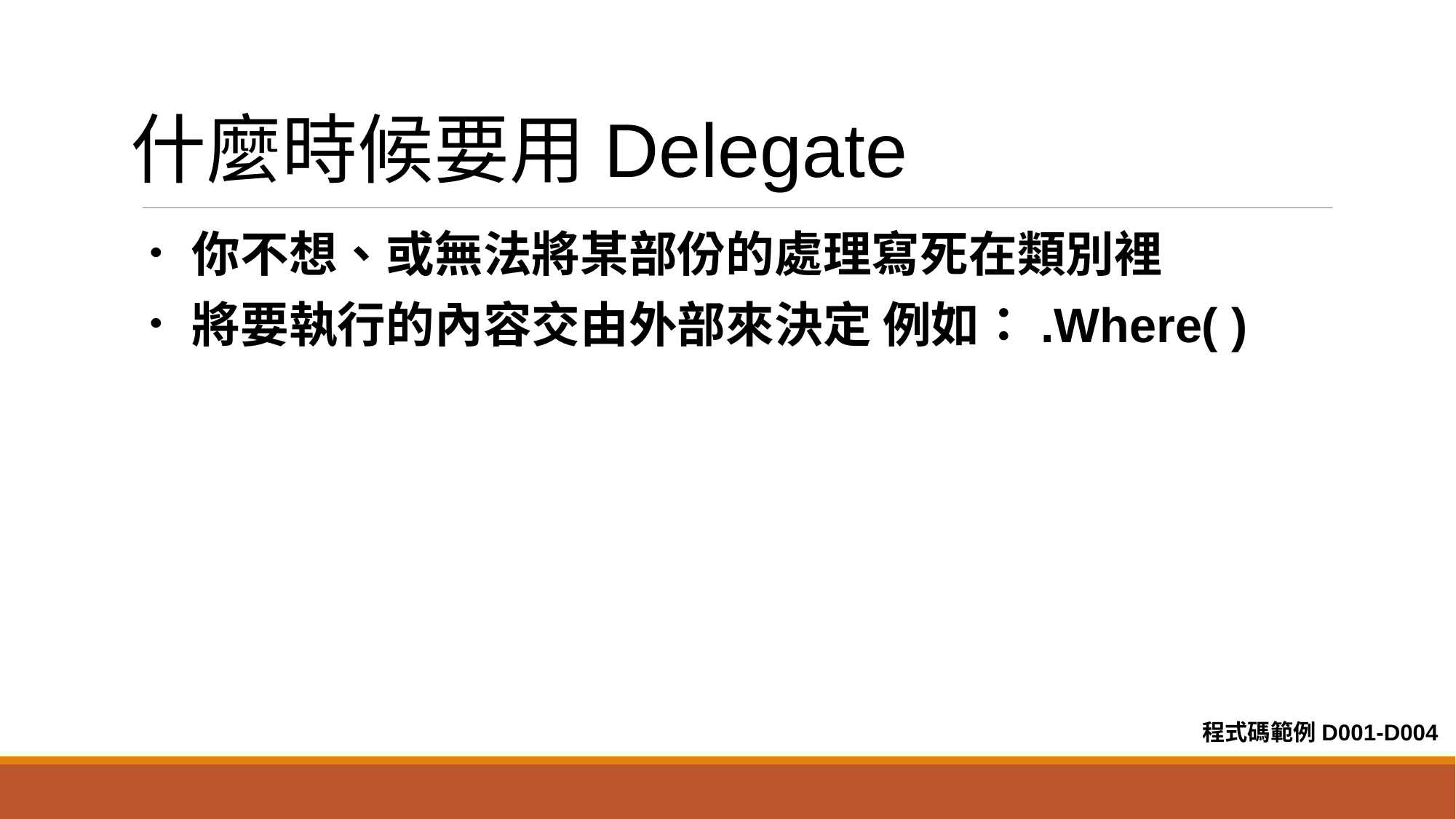

什麼時候要用Delegate
． 你不想、或無法將某部份的處理寫死在類別裡
． 將要執行的內容交由外部來決定 例如：.Where( )
程式碼範例D001-D004